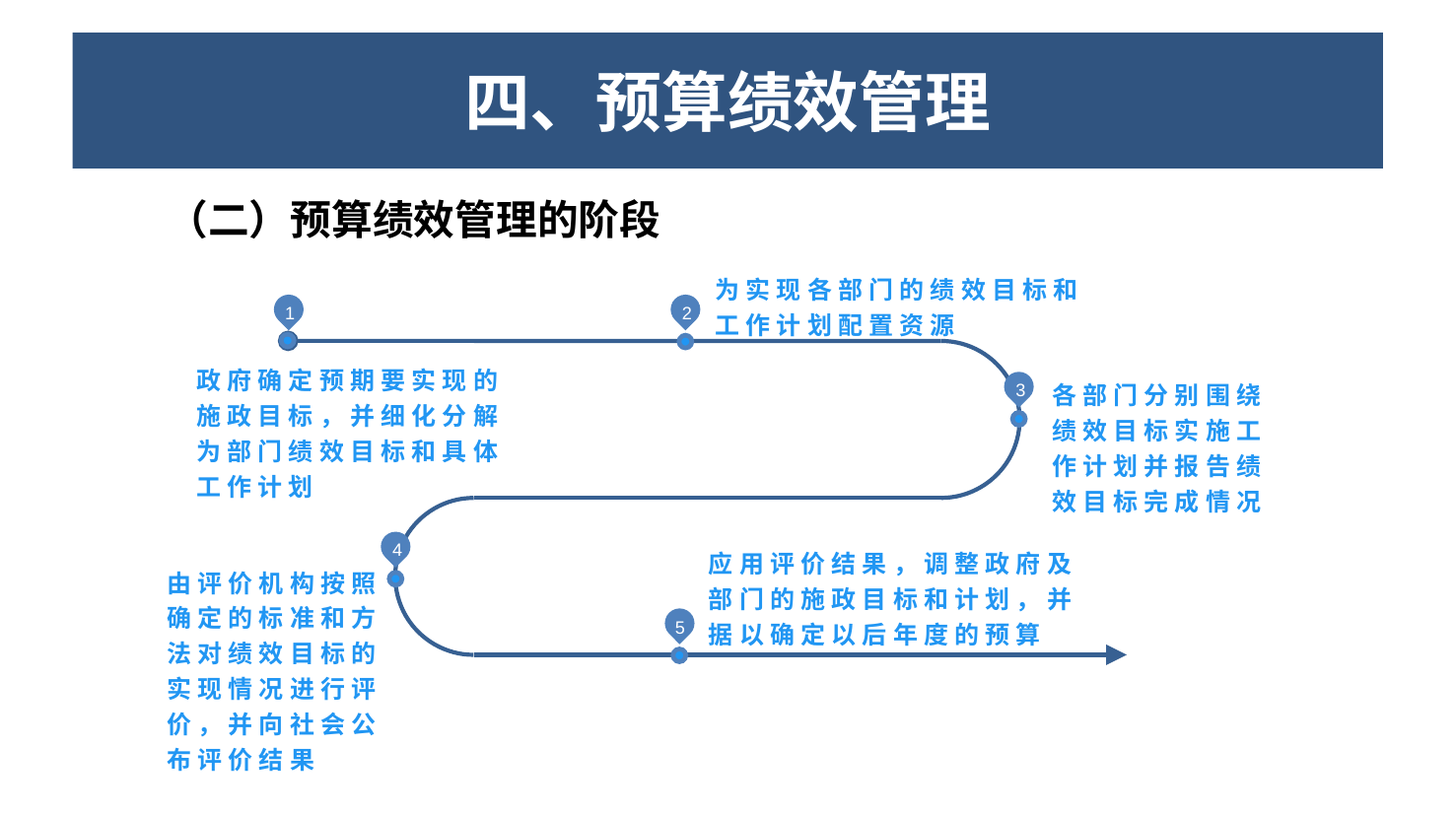

四、绩效管理的规定
# 四、预算绩效管理
（二）预算绩效管理的阶段
为实现各部门的绩效目标和工作计划配置资源
1
2

政府确定预期要实现的施政目标，并细化分解为部门绩效目标和具体工作计划
3

各部门分别围绕绩效目标实施工作计划并报告绩效目标完成情况
4

应用评价结果，调整政府及部门的施政目标和计划，并据以确定以后年度的预算
由评价机构按照确定的标准和方法对绩效目标的实现情况进行评价，并向社会公布评价结果
5